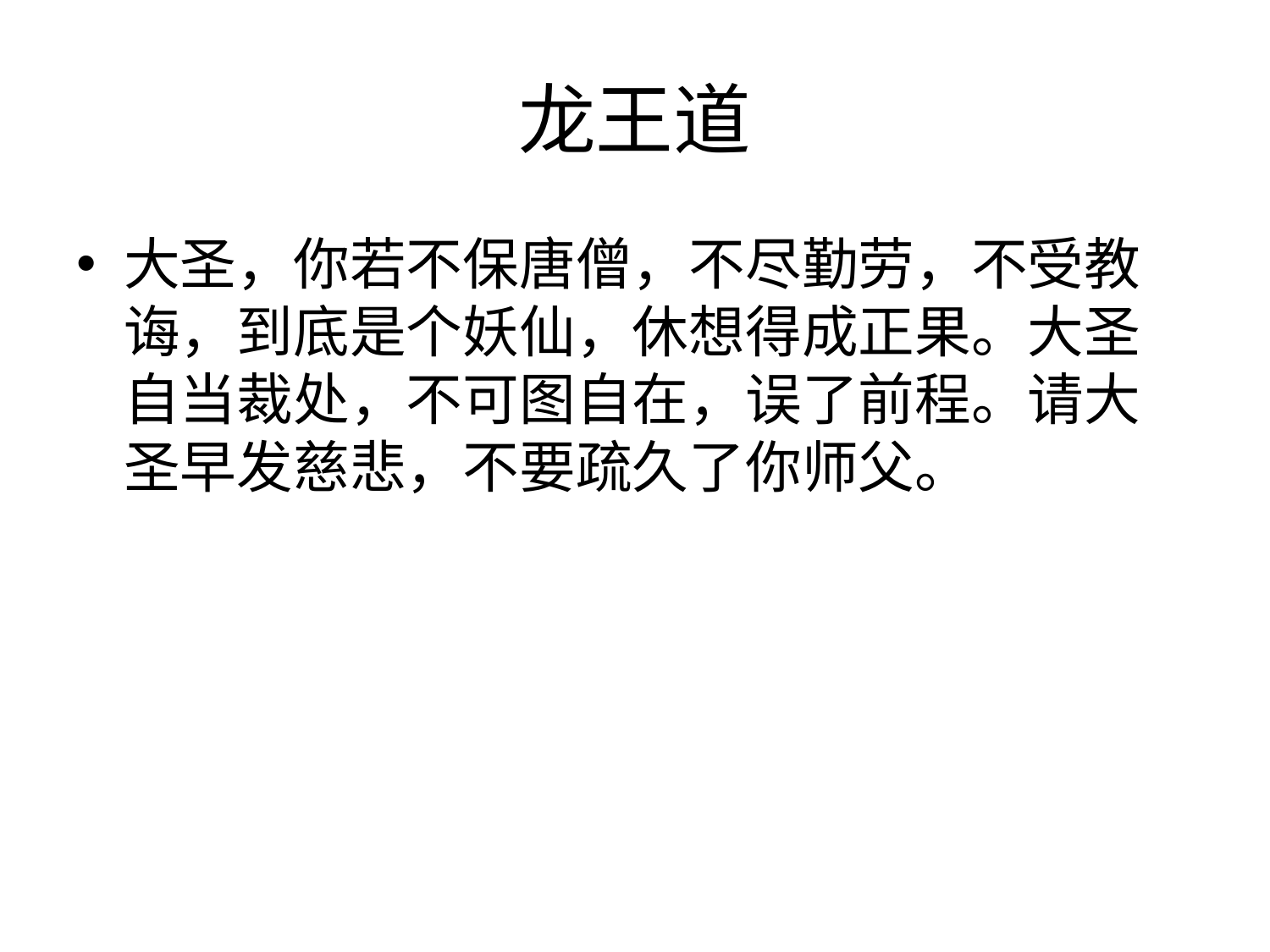

# 龙王道
大圣，你若不保唐僧，不尽勤劳，不受教诲，到底是个妖仙，休想得成正果。大圣自当裁处，不可图自在，误了前程。请大圣早发慈悲，不要疏久了你师父。